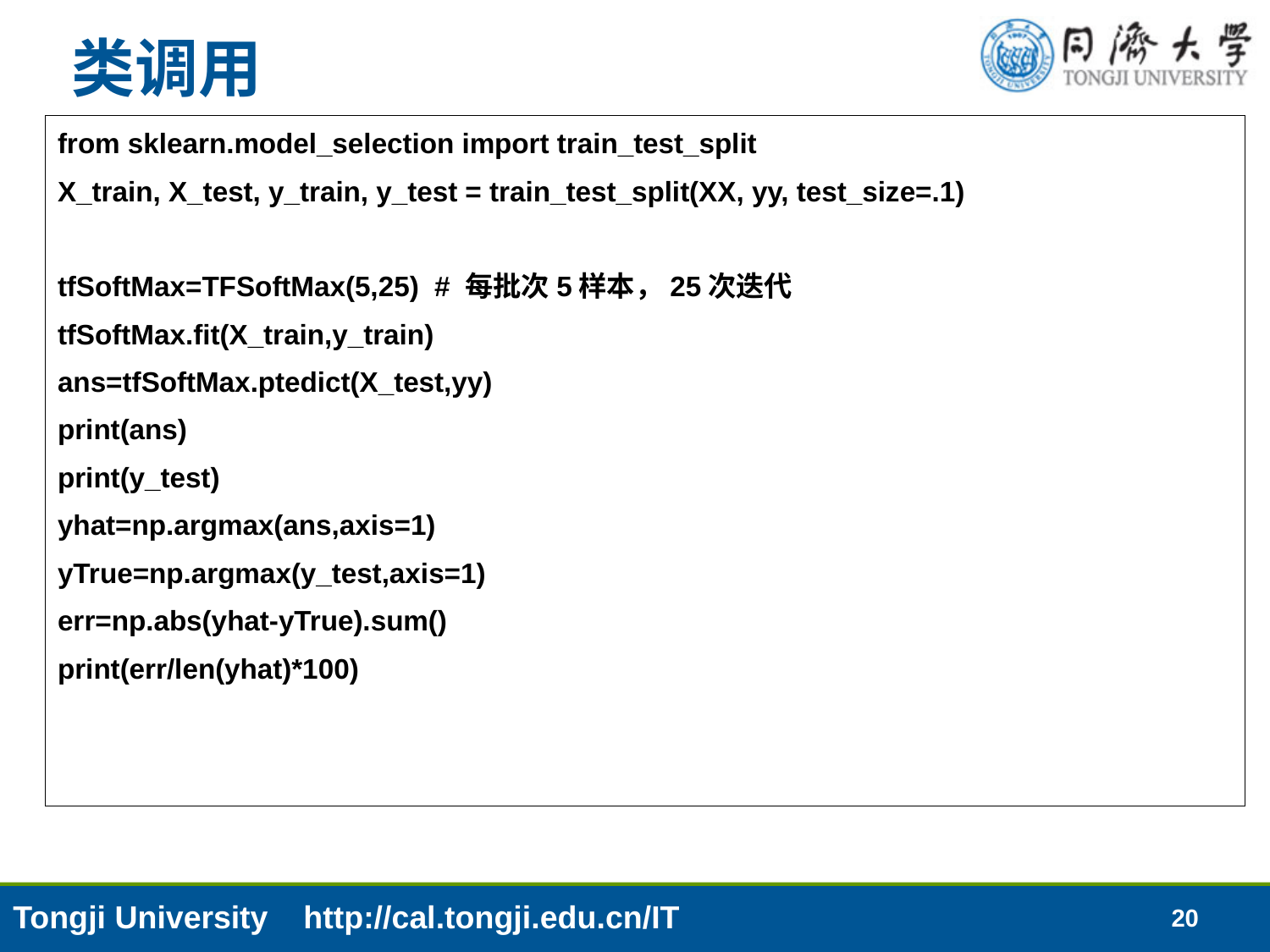

# 类调用
from sklearn.model_selection import train_test_split
X_train, X_test, y_train, y_test = train_test_split(XX, yy, test_size=.1)

tfSoftMax=TFSoftMax(5,25)  # 每批次5样本，25次迭代
tfSoftMax.fit(X_train,y_train)
ans=tfSoftMax.ptedict(X_test,yy)
print(ans)
print(y_test)
yhat=np.argmax(ans,axis=1)
yTrue=np.argmax(y_test,axis=1)
err=np.abs(yhat-yTrue).sum()
print(err/len(yhat)*100)